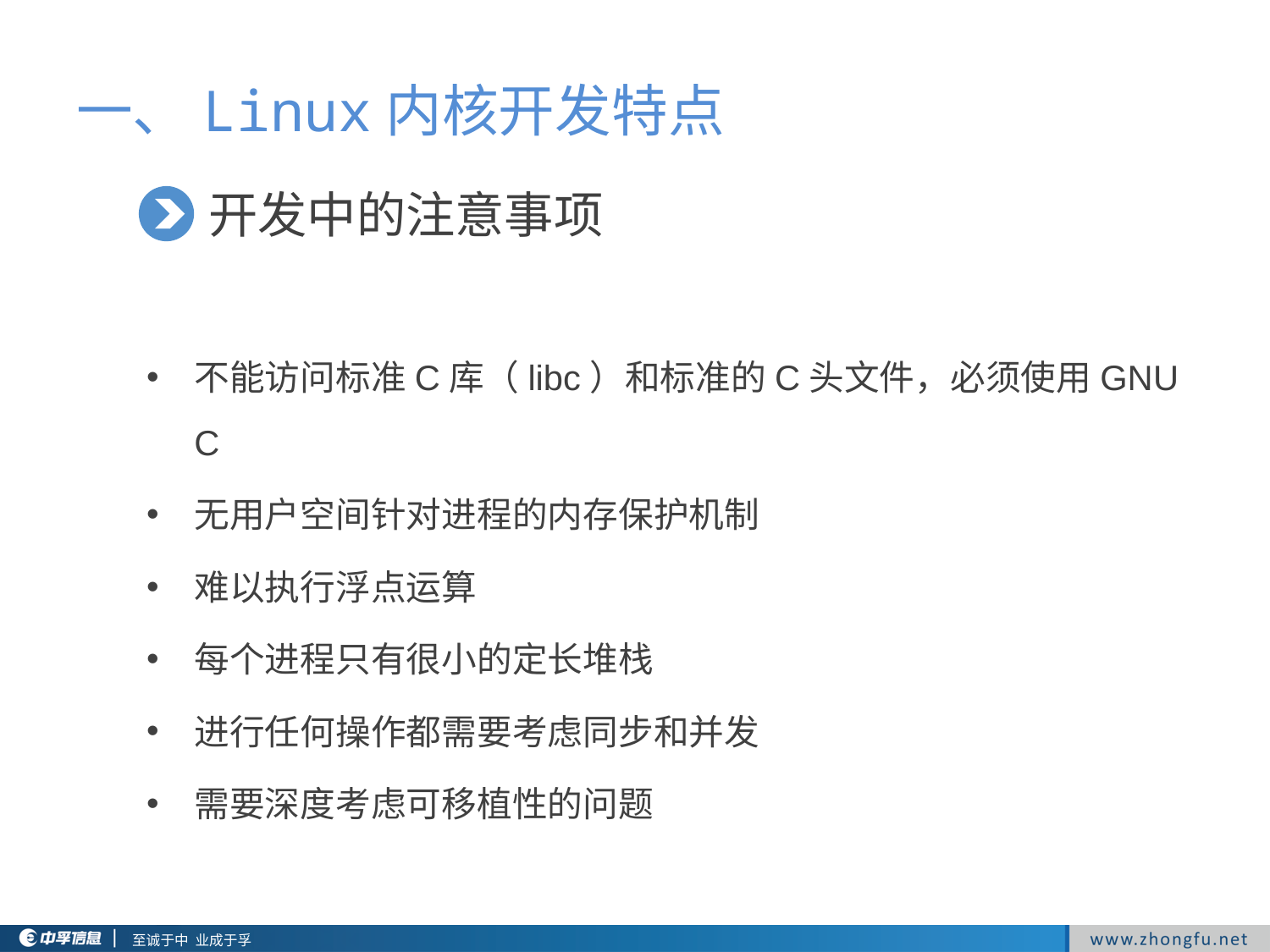

一、Linux内核开发特点
开发中的注意事项

不能访问标准C库（libc）和标准的C头文件，必须使用GNU C
无用户空间针对进程的内存保护机制
难以执行浮点运算
每个进程只有很小的定长堆栈
进行任何操作都需要考虑同步和并发
需要深度考虑可移植性的问题